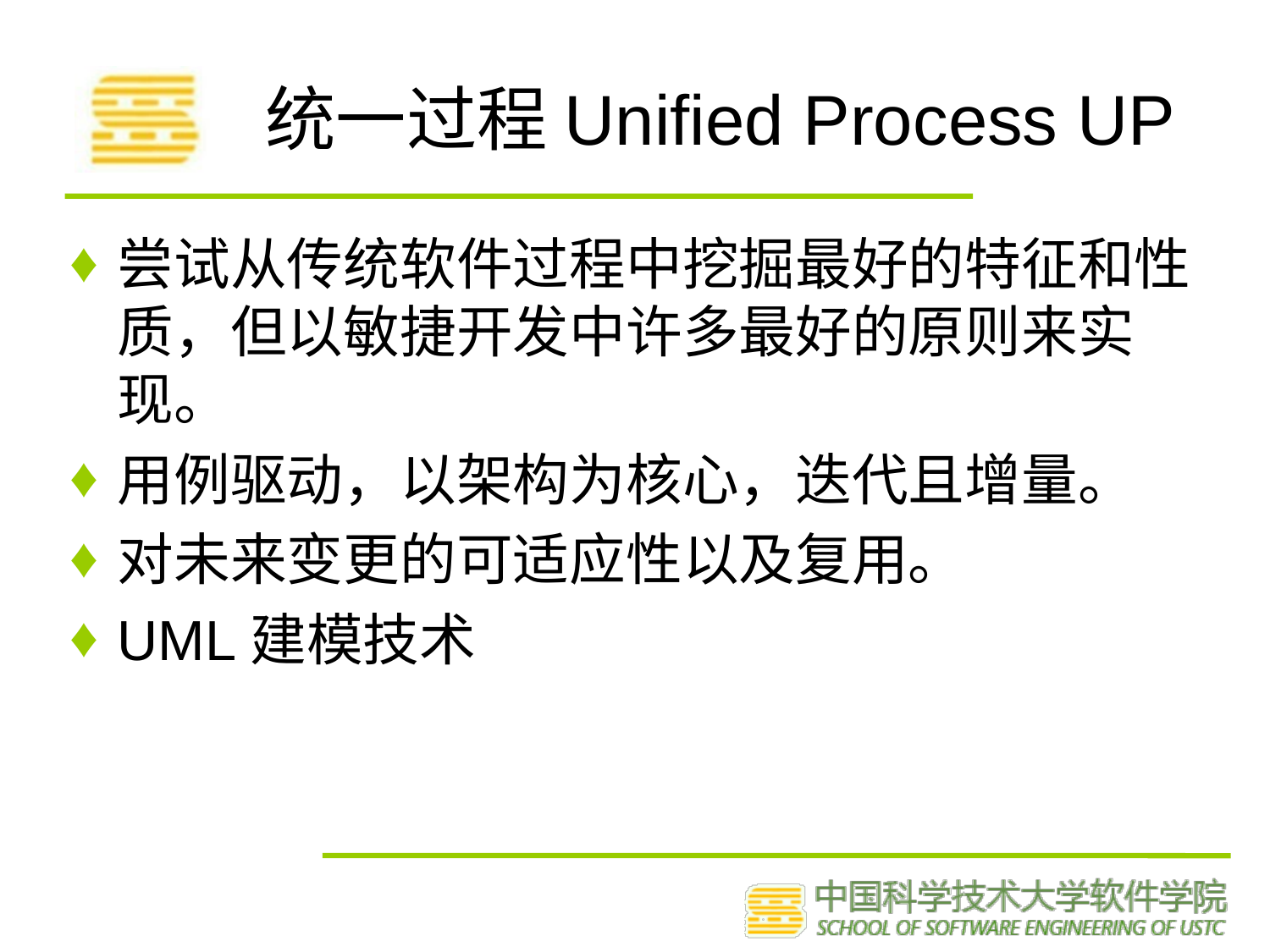

# 统一过程Unified Process UP
尝试从传统软件过程中挖掘最好的特征和性质，但以敏捷开发中许多最好的原则来实现。
用例驱动，以架构为核心，迭代且增量。
对未来变更的可适应性以及复用。
UML建模技术